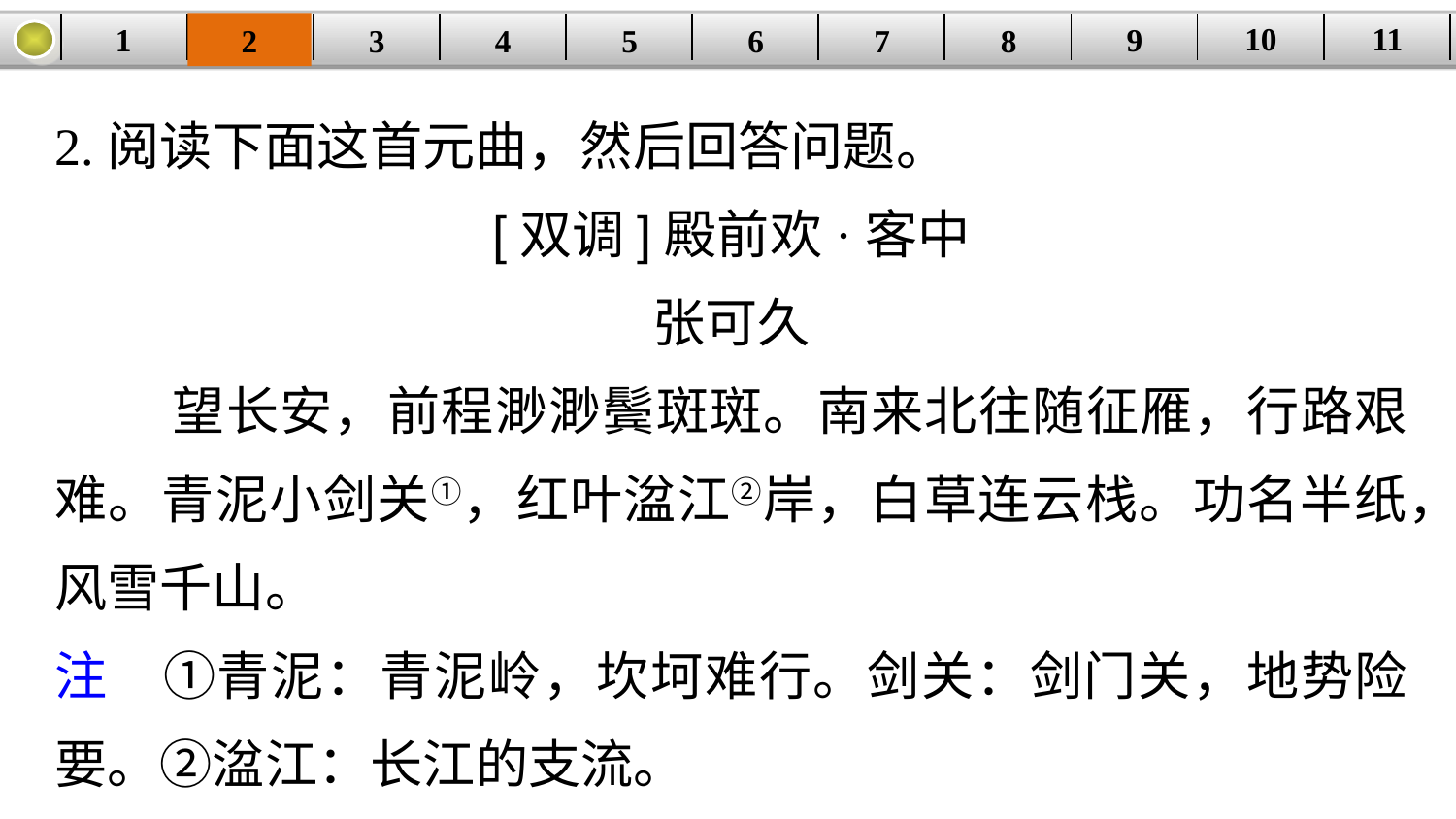

10

11
9
1
3
4
5
6
8
2
|  |  |  |  |  |  |  |  |  |  |  |
| --- | --- | --- | --- | --- | --- | --- | --- | --- | --- | --- |
7

2.阅读下面这首元曲，然后回答问题。
[双调]殿前欢·客中
张可久
        望长安，前程渺渺鬓斑斑。南来北往随征雁，行路艰难。青泥小剑关①，红叶湓江②岸，白草连云栈。功名半纸，风雪千山。
注　①青泥：青泥岭，坎坷难行。剑关：剑门关，地势险要。②湓江：长江的支流。